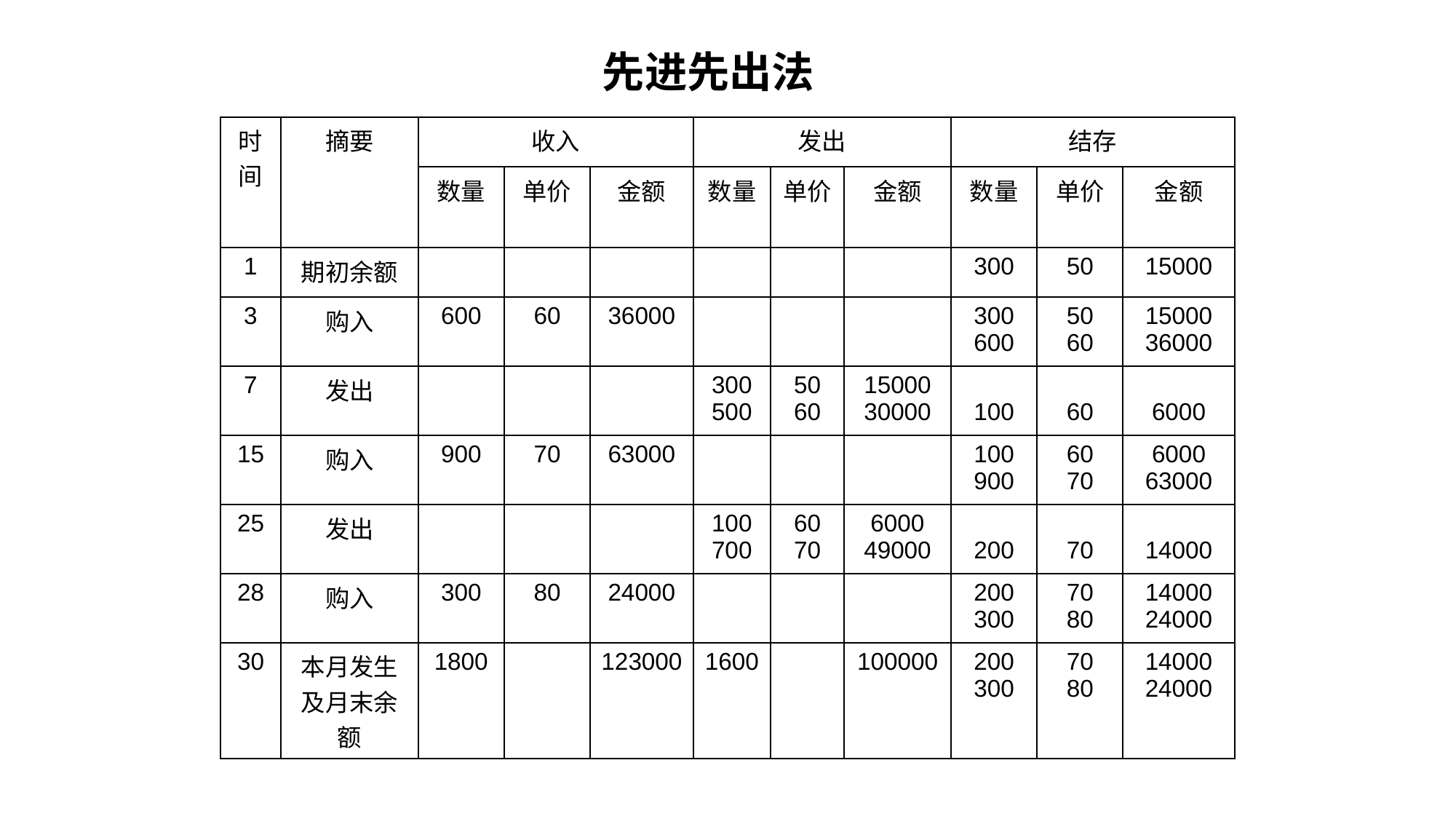

先进先出法
| 时间 | 摘要 | 收入 |  |  | 发出 |  |  | 结存 |  |  |
| --- | --- | --- | --- | --- | --- | --- | --- | --- | --- | --- |
|  |  | 数量 | 单价 | 金额 | 数量 | 单价 | 金额 | 数量 | 单价 | 金额 |
| 1 | 期初余额 |  |  |  |  |  |  | 300 | 50 | 15000 |
| 3 | 购入 | 600 | 60 | 36000 |  |  |  | 300 600 | 50 60 | 15000 36000 |
| 7 | 发出 |  |  |  | 300 500 | 50 60 | 15000 30000 | 100 | 60 | 6000 |
| 15 | 购入 | 900 | 70 | 63000 |  |  |  | 100 900 | 60 70 | 6000 63000 |
| 25 | 发出 |  |  |  | 100 700 | 60 70 | 6000 49000 | 200 | 70 | 14000 |
| 28 | 购入 | 300 | 80 | 24000 |  |  |  | 200 300 | 70 80 | 14000 24000 |
| 30 | 本月发生及月末余额 | 1800 |  | 123000 | 1600 |  | 100000 | 200 300 | 70 80 | 14000 24000 |